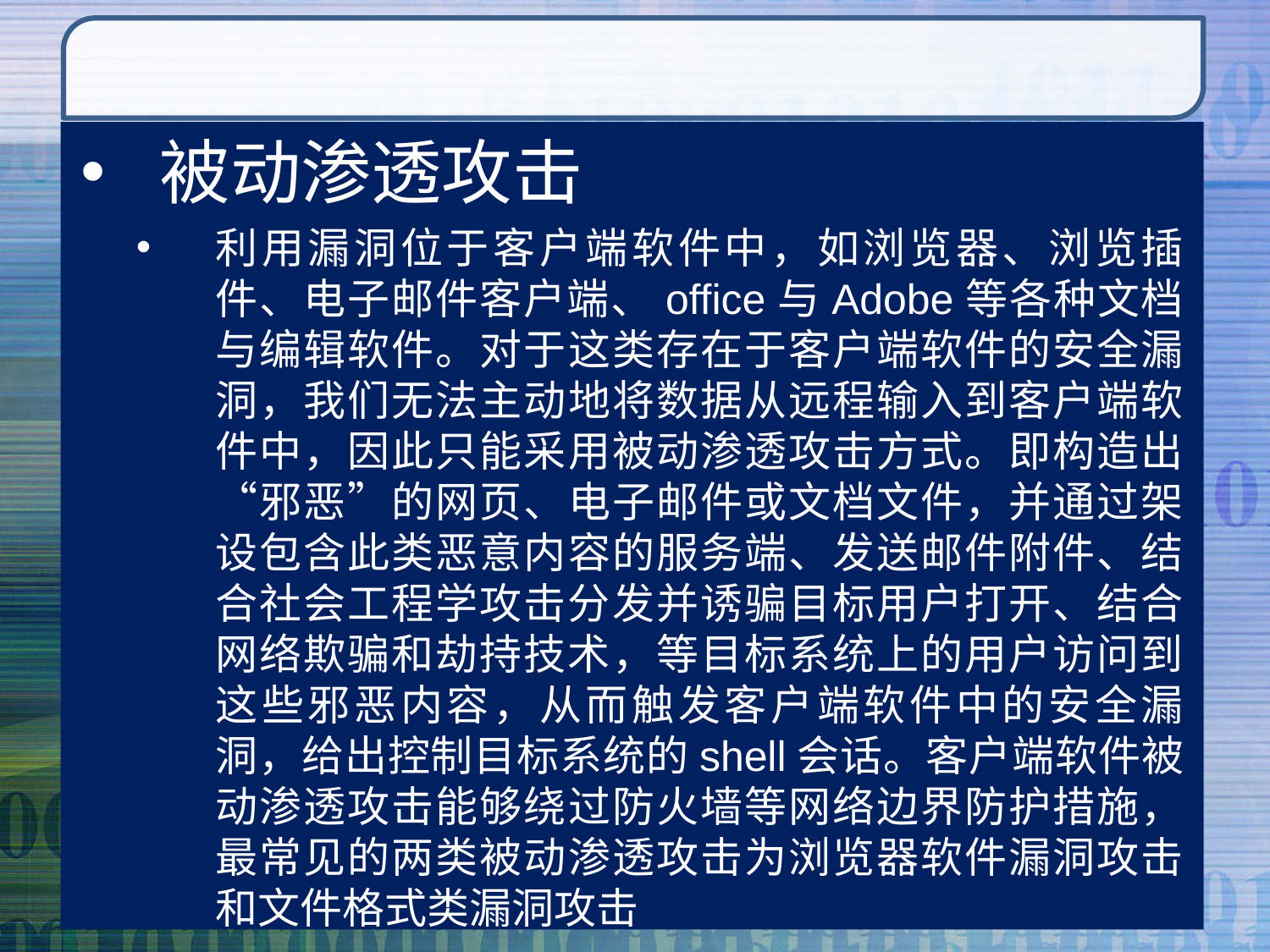

#
被动渗透攻击
利用漏洞位于客户端软件中，如浏览器、浏览插件、电子邮件客户端、office与Adobe等各种文档与编辑软件。对于这类存在于客户端软件的安全漏洞，我们无法主动地将数据从远程输入到客户端软件中，因此只能采用被动渗透攻击方式。即构造出“邪恶”的网页、电子邮件或文档文件，并通过架设包含此类恶意内容的服务端、发送邮件附件、结合社会工程学攻击分发并诱骗目标用户打开、结合网络欺骗和劫持技术，等目标系统上的用户访问到这些邪恶内容，从而触发客户端软件中的安全漏洞，给出控制目标系统的shell会话。客户端软件被动渗透攻击能够绕过防火墙等网络边界防护措施，最常见的两类被动渗透攻击为浏览器软件漏洞攻击和文件格式类漏洞攻击